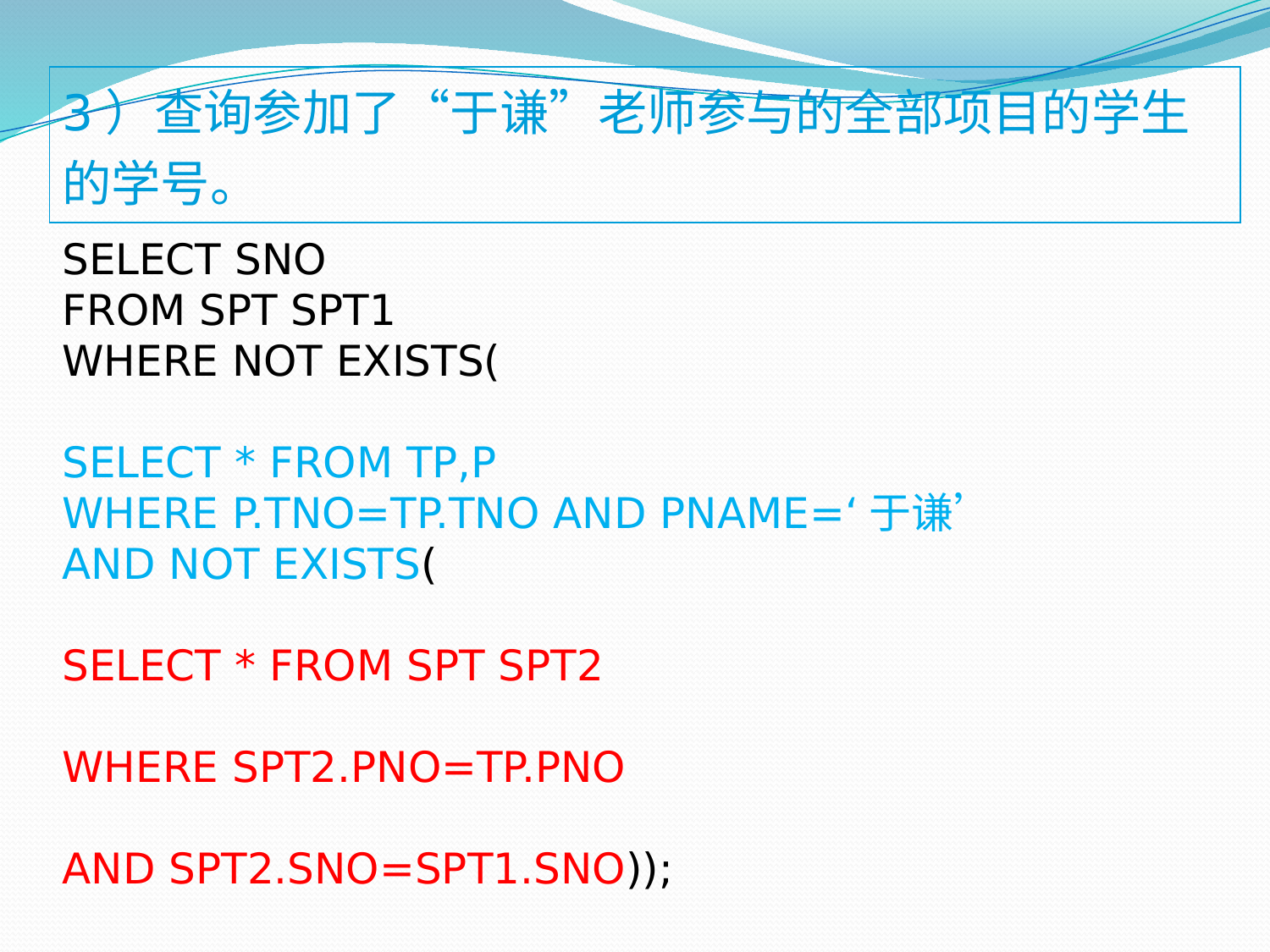

| 3）查询参加了“于谦”老师参与的全部项目的学生的学号。 |
| --- |
SELECT SNO
FROM SPT SPT1
WHERE NOT EXISTS(

SELECT * FROM TP,P
WHERE P.TNO=TP.TNO AND PNAME=‘于谦’
AND NOT EXISTS(

SELECT * FROM SPT SPT2

WHERE SPT2.PNO=TP.PNO

AND SPT2.SNO=SPT1.SNO));